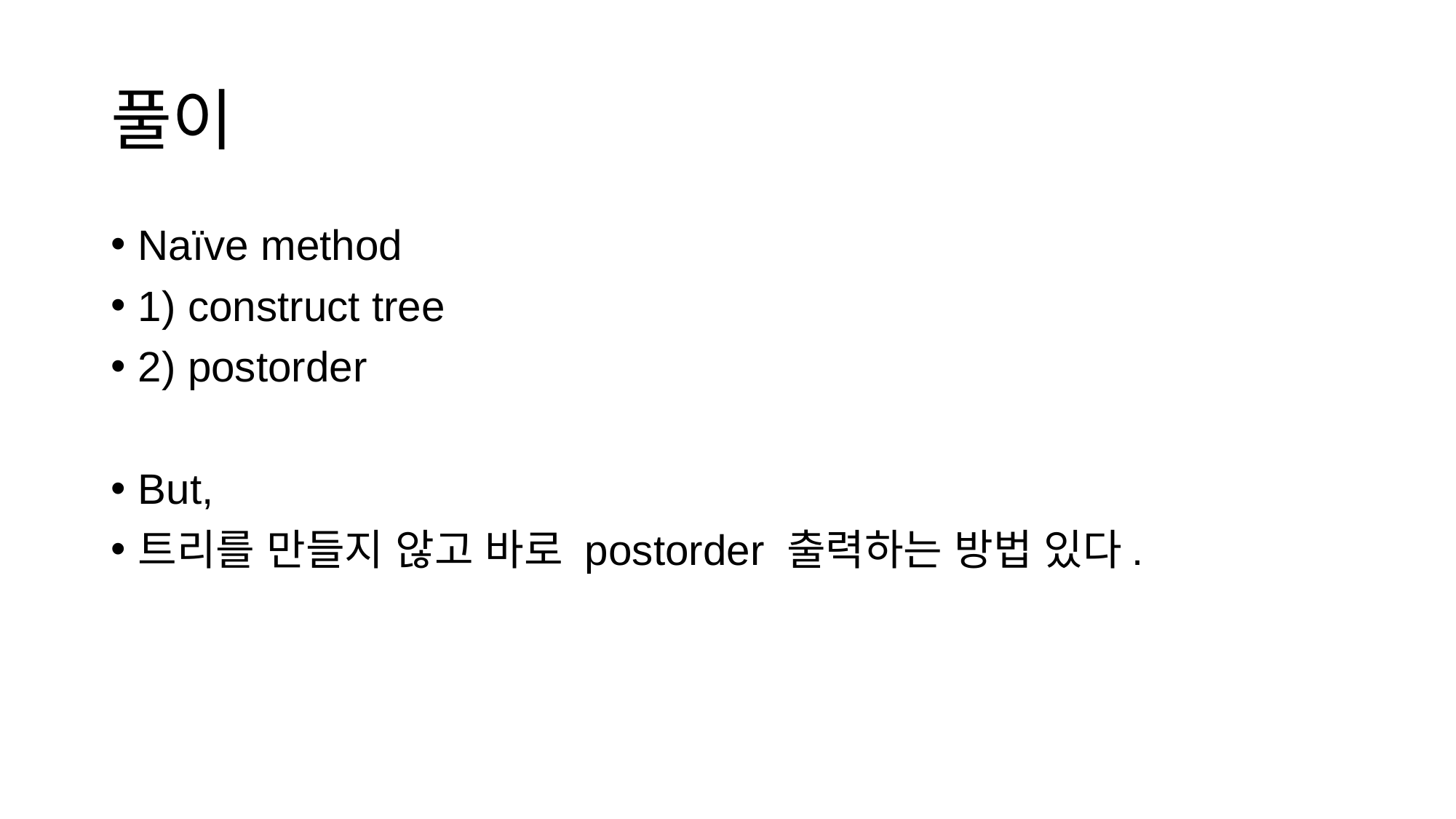

# 풀이
Naïve method
1) construct tree
2) postorder

But,
트리를 만들지 않고 바로 postorder 출력하는 방법 있다.